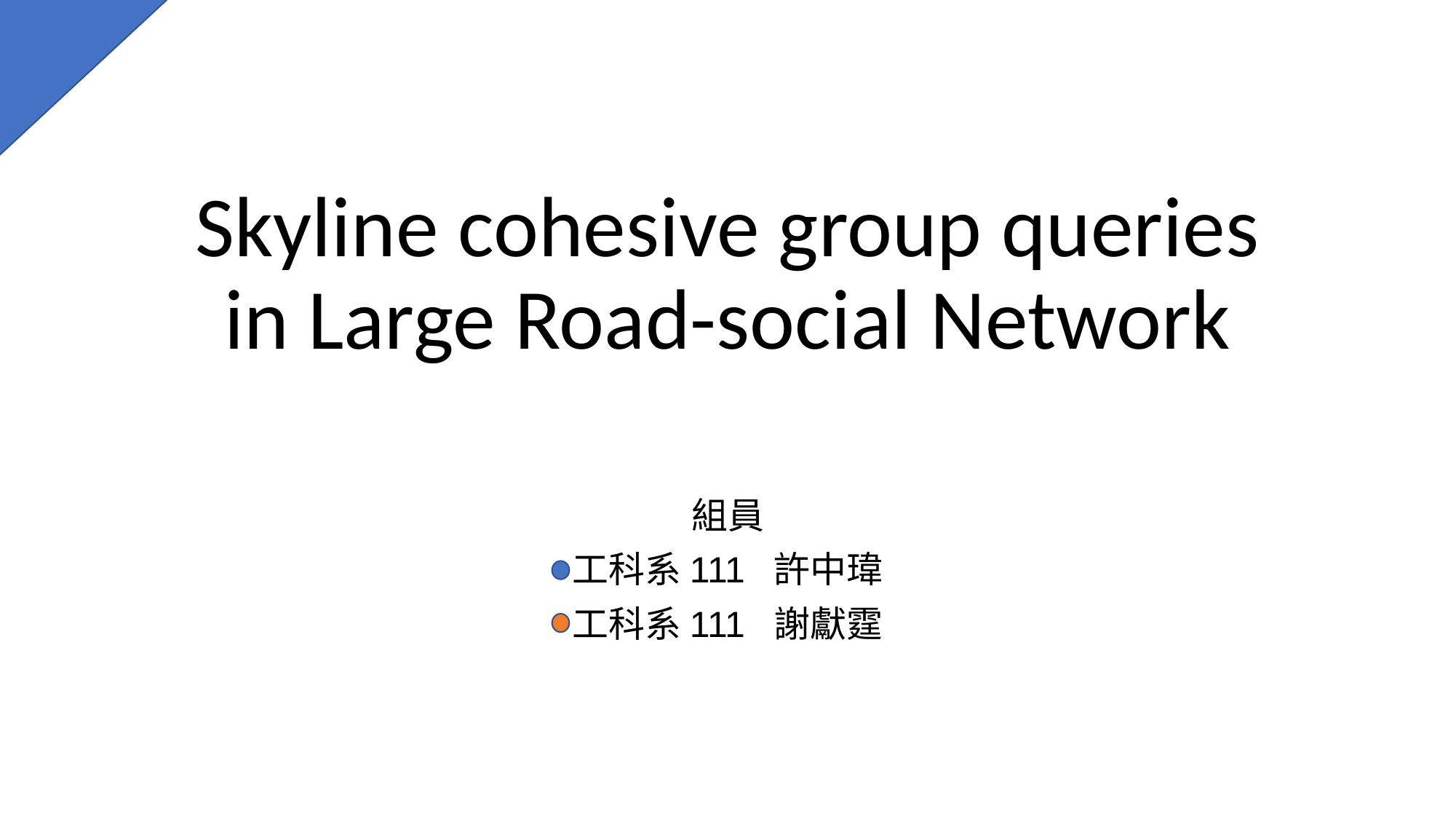

# Skyline cohesive group queries in Large Road-social Network
組員
工科系111  許中瑋
工科系111  謝獻霆